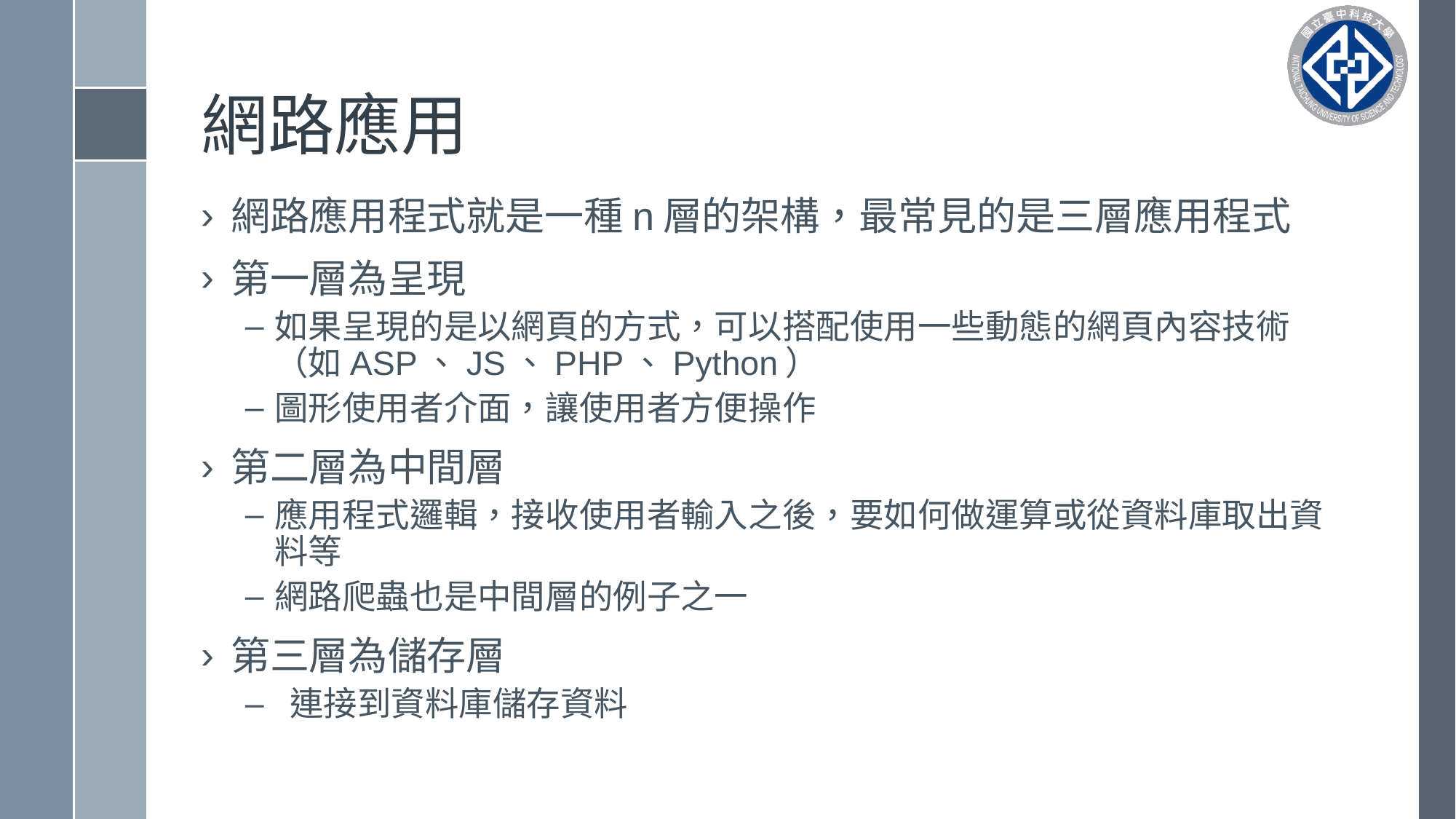

# 網路應用
網路應用程式就是一種n層的架構，最常見的是三層應用程式
第一層為呈現
如果呈現的是以網頁的方式，可以搭配使用一些動態的網頁內容技術（如ASP、JS、PHP、Python）
圖形使用者介面，讓使用者方便操作
第二層為中間層
應用程式邏輯，接收使用者輸入之後，要如何做運算或從資料庫取出資料等
網路爬蟲也是中間層的例子之一
第三層為儲存層
 連接到資料庫儲存資料